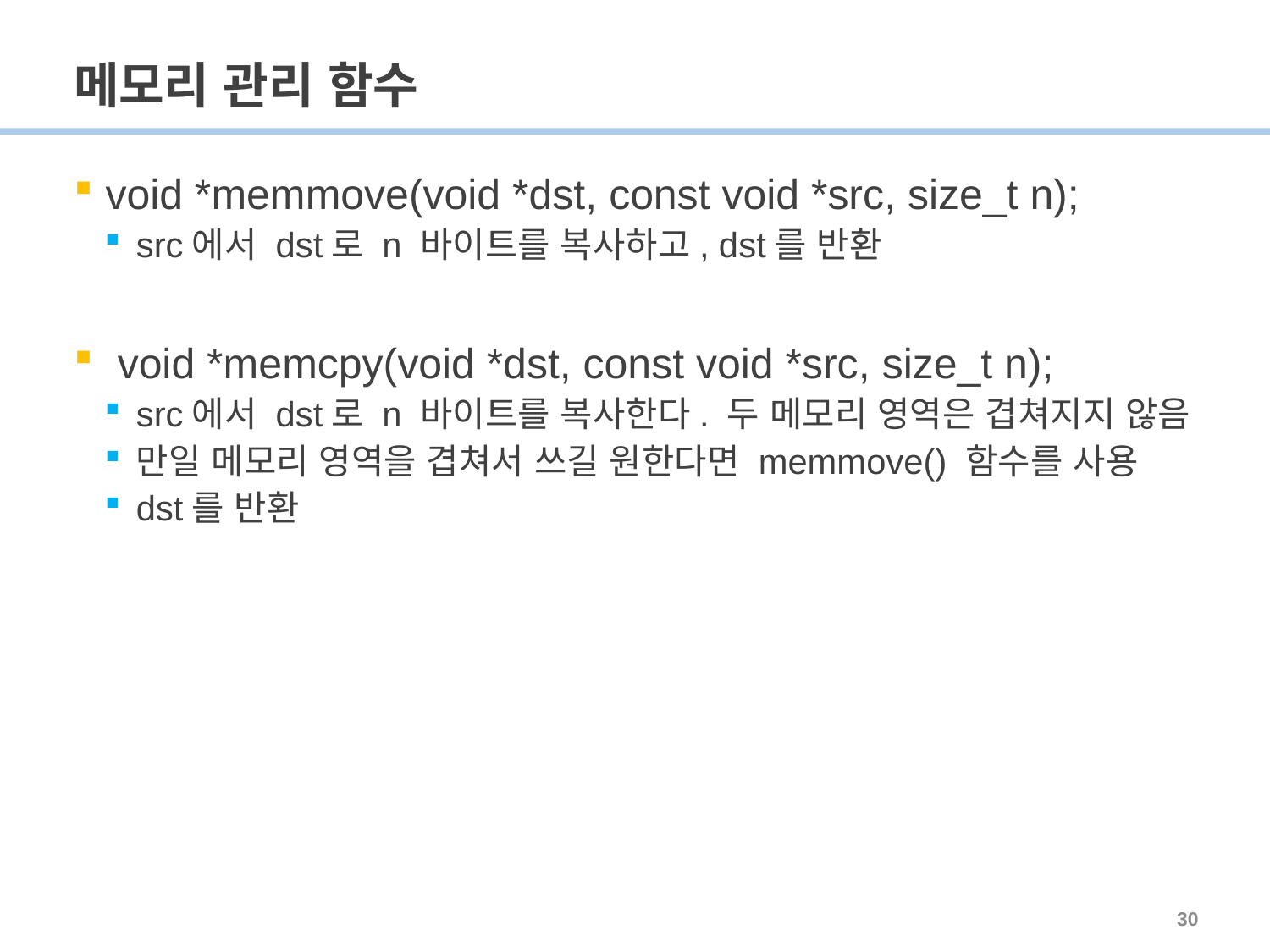

# 메모리 관리 함수
void *memmove(void *dst, const void *src, size_t n);
src에서 dst로 n 바이트를 복사하고, dst를 반환

 void *memcpy(void *dst, const void *src, size_t n);
src에서 dst로 n 바이트를 복사한다. 두 메모리 영역은 겹쳐지지 않음
만일 메모리 영역을 겹쳐서 쓰길 원한다면 memmove() 함수를 사용
dst를 반환

30